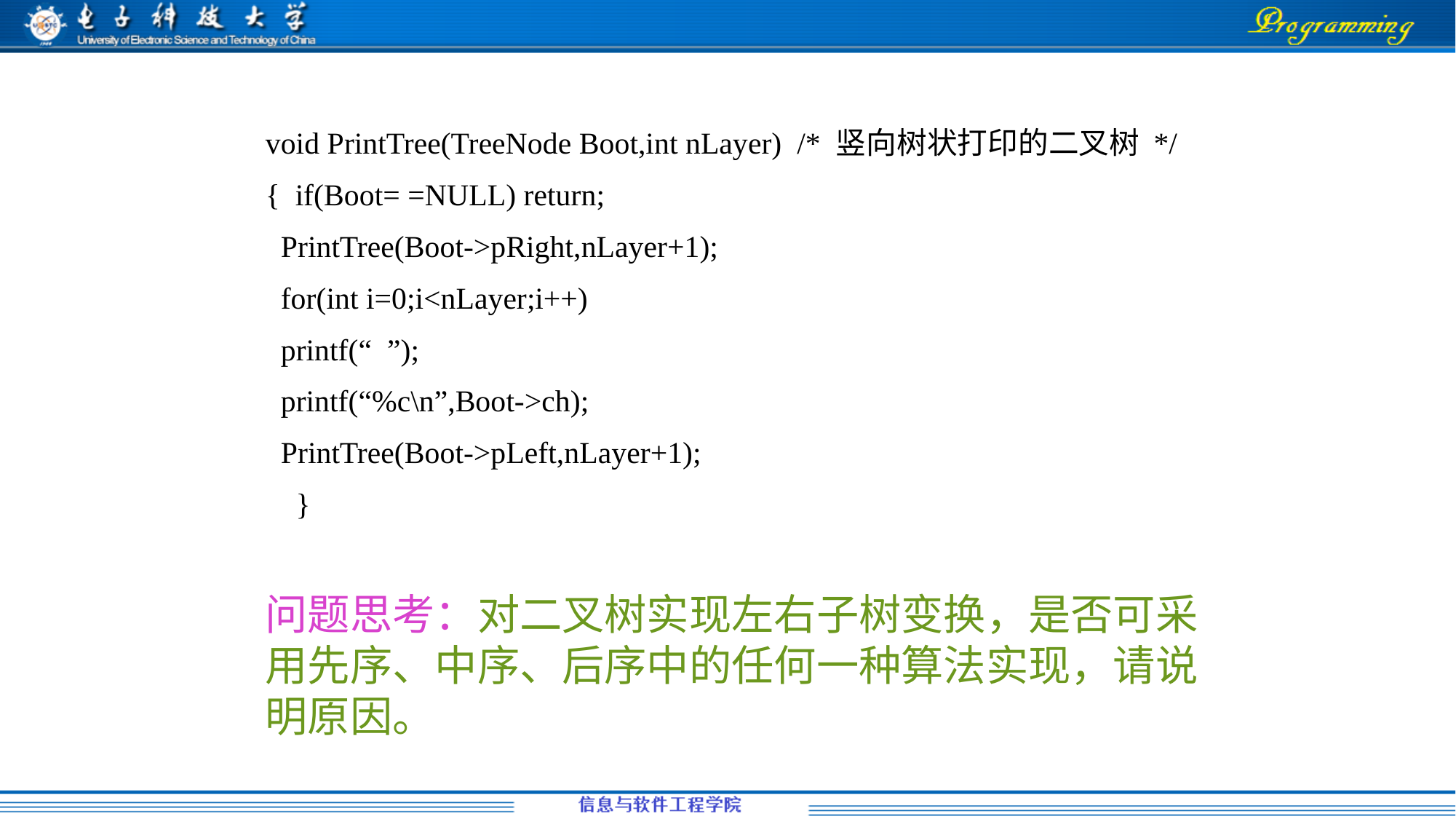

void PrintTree(TreeNode Boot,int nLayer)  /* 竖向树状打印的二叉树 */
{  if(Boot= =NULL) return;
  PrintTree(Boot->pRight,nLayer+1);
  for(int i=0;i<nLayer;i++)
  printf(“  ”);
  printf(“%c\n”,Boot->ch);
  PrintTree(Boot->pLeft,nLayer+1);
    }
问题思考：对二叉树实现左右子树变换，是否可采用先序、中序、后序中的任何一种算法实现，请说明原因。